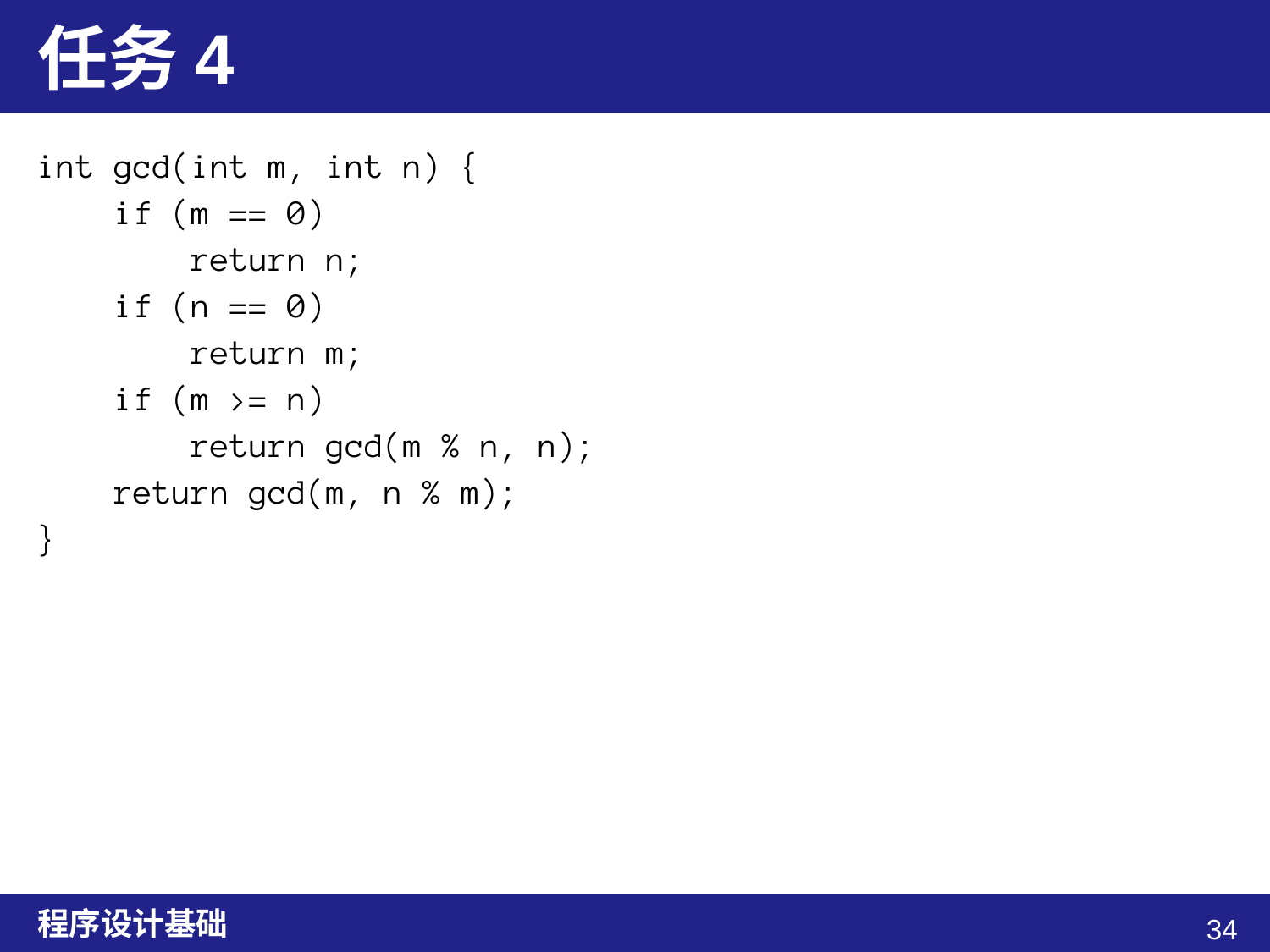

# 任务4
int gcd(int m, int n) {
    if (m == 0)
        return n;
    if (n == 0)
        return m;
    if (m >= n)
        return gcd(m % n, n);
    return gcd(m, n % m);
}